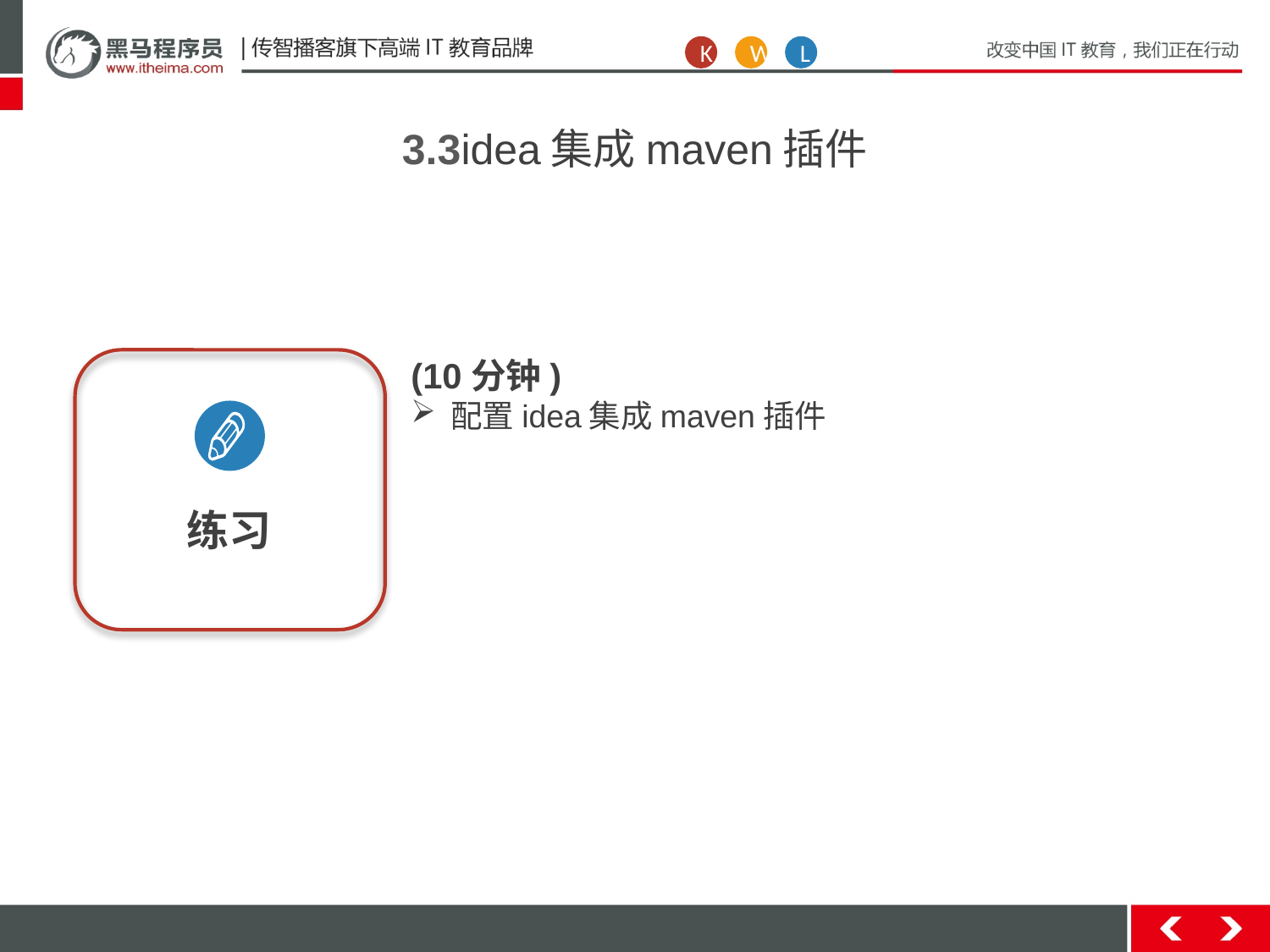

K
W
L
3.3idea集成maven插件

(10分钟)
配置idea集成maven插件

练习